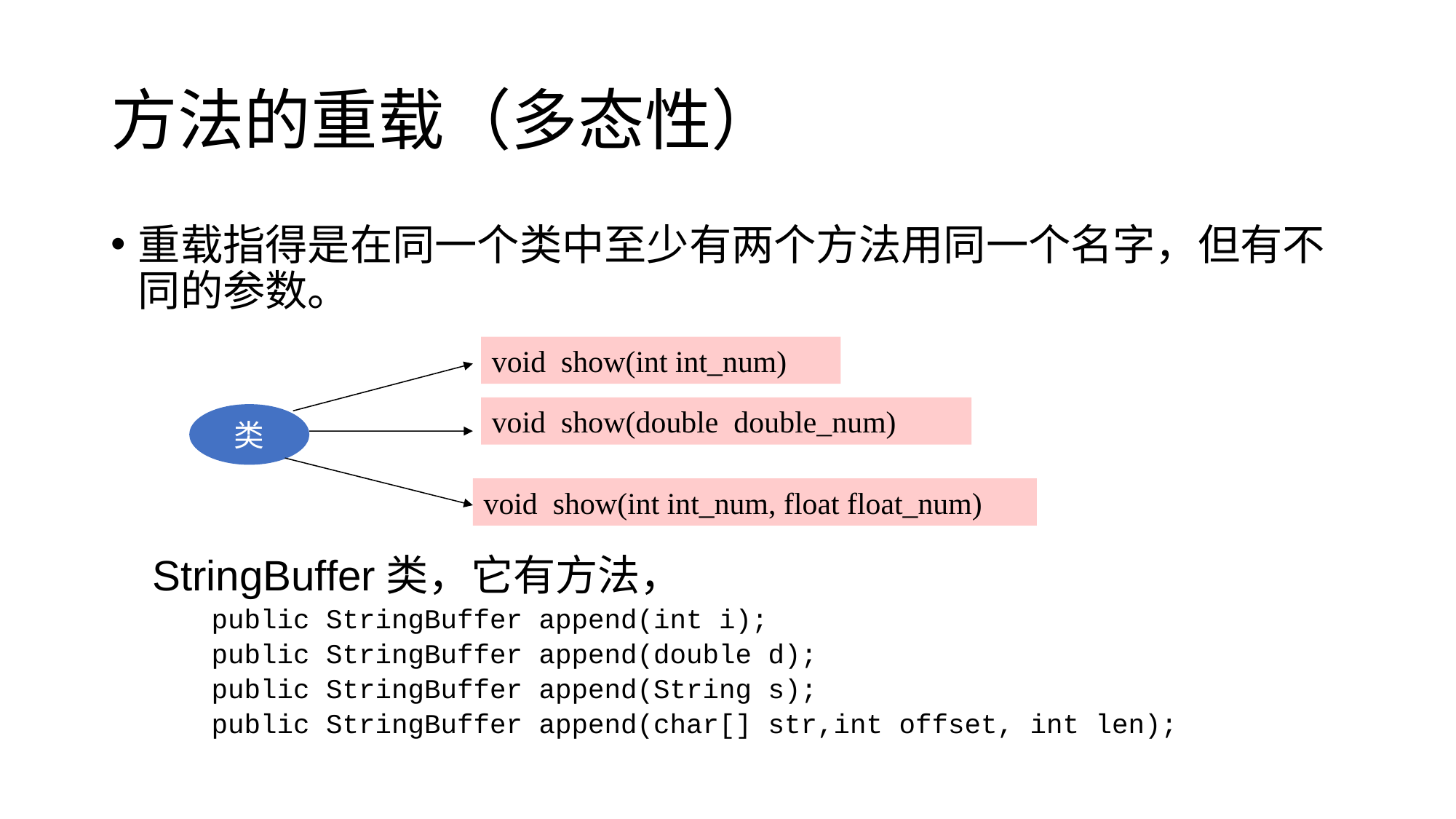

# 方法的重载（多态性）
重载指得是在同一个类中至少有两个方法用同一个名字，但有不同的参数。

void  show(int int_num)

void  show(double  double_num)
类

void  show(int int_num, float float_num)
 StringBuffer类，它有方法，
 public StringBuffer append(int i);
 public StringBuffer append(double d);
 public StringBuffer append(String s);
 public StringBuffer append(char[] str,int offset, int len);